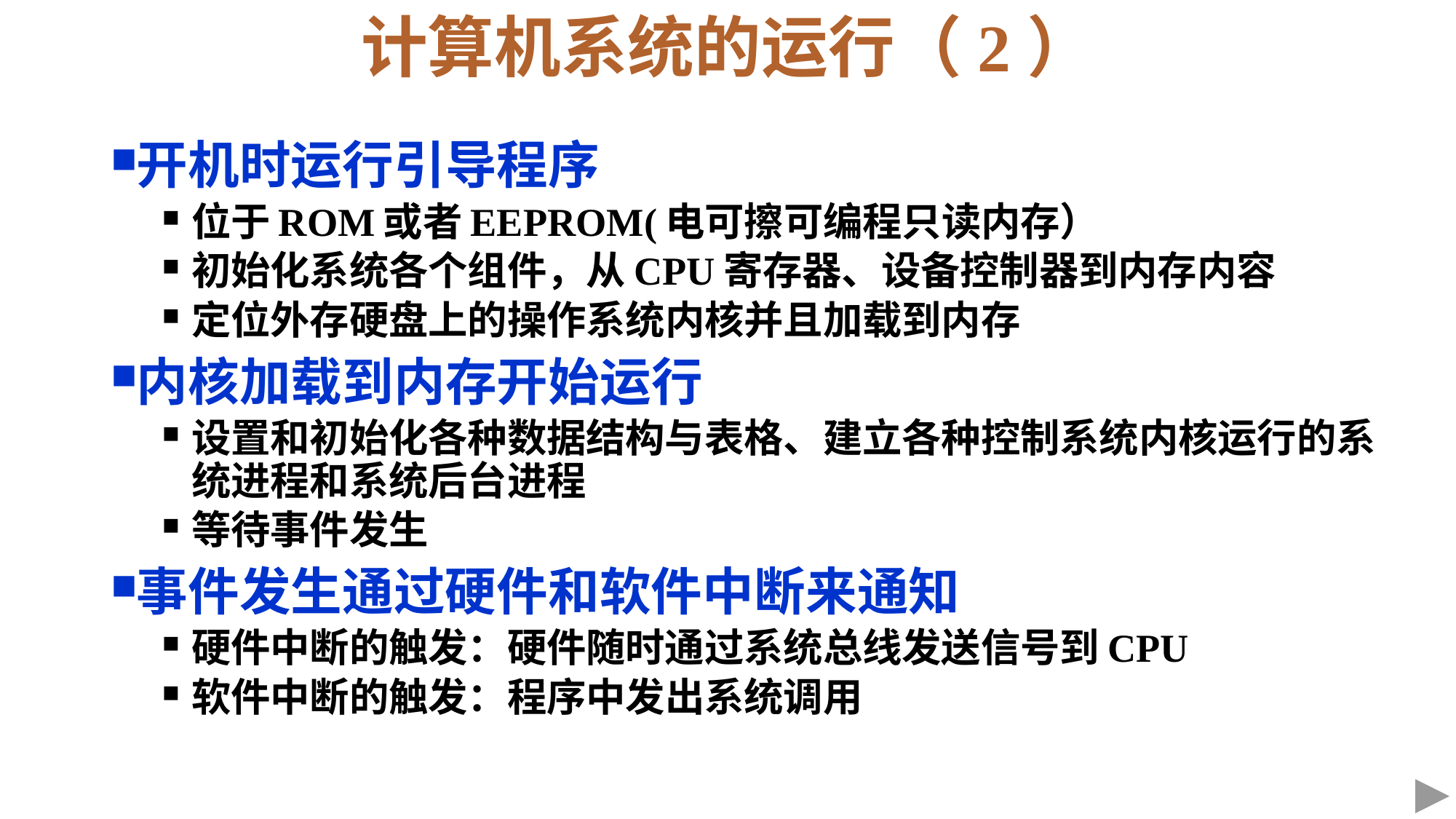

计算机系统的运行（2）
开机时运行引导程序
位于ROM或者EEPROM(电可擦可编程只读内存）
初始化系统各个组件，从CPU寄存器、设备控制器到内存内容
定位外存硬盘上的操作系统内核并且加载到内存
内核加载到内存开始运行
设置和初始化各种数据结构与表格、建立各种控制系统内核运行的系统进程和系统后台进程
等待事件发生
事件发生通过硬件和软件中断来通知
硬件中断的触发：硬件随时通过系统总线发送信号到CPU
软件中断的触发：程序中发出系统调用